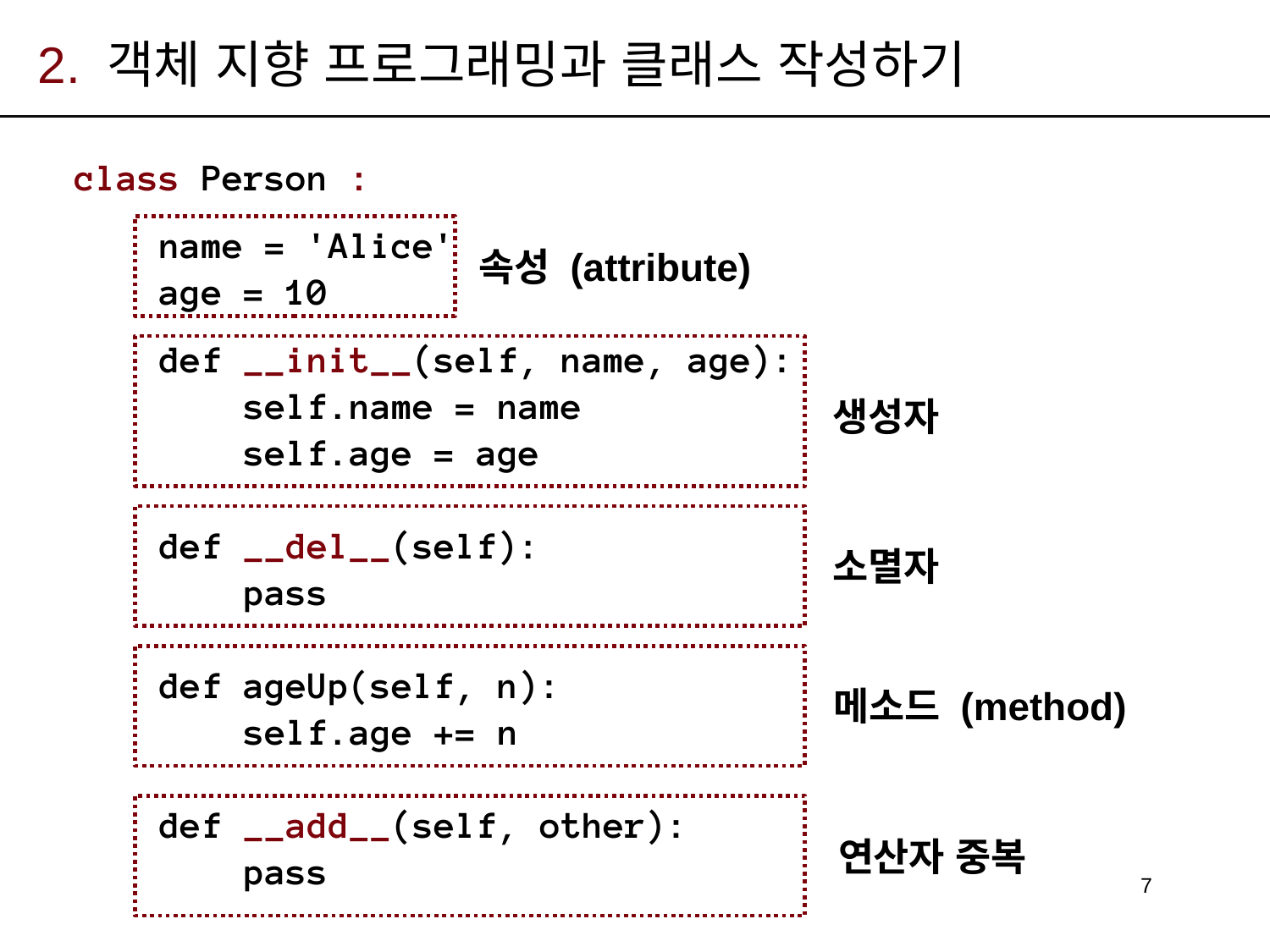

# 2. 객체 지향 프로그래밍과 클래스 작성하기
class Person :

    name = 'Alice'
    age = 10

    def __init__(self, name, age):
        self.name = name
        self.age = age

    def __del__(self):
        pass

    def ageUp(self, n):
        self.age += n

    def __add__(self, other):
        pass

속성 (attribute)

생성자

소멸자

메소드 (method)

연산자 중복
7